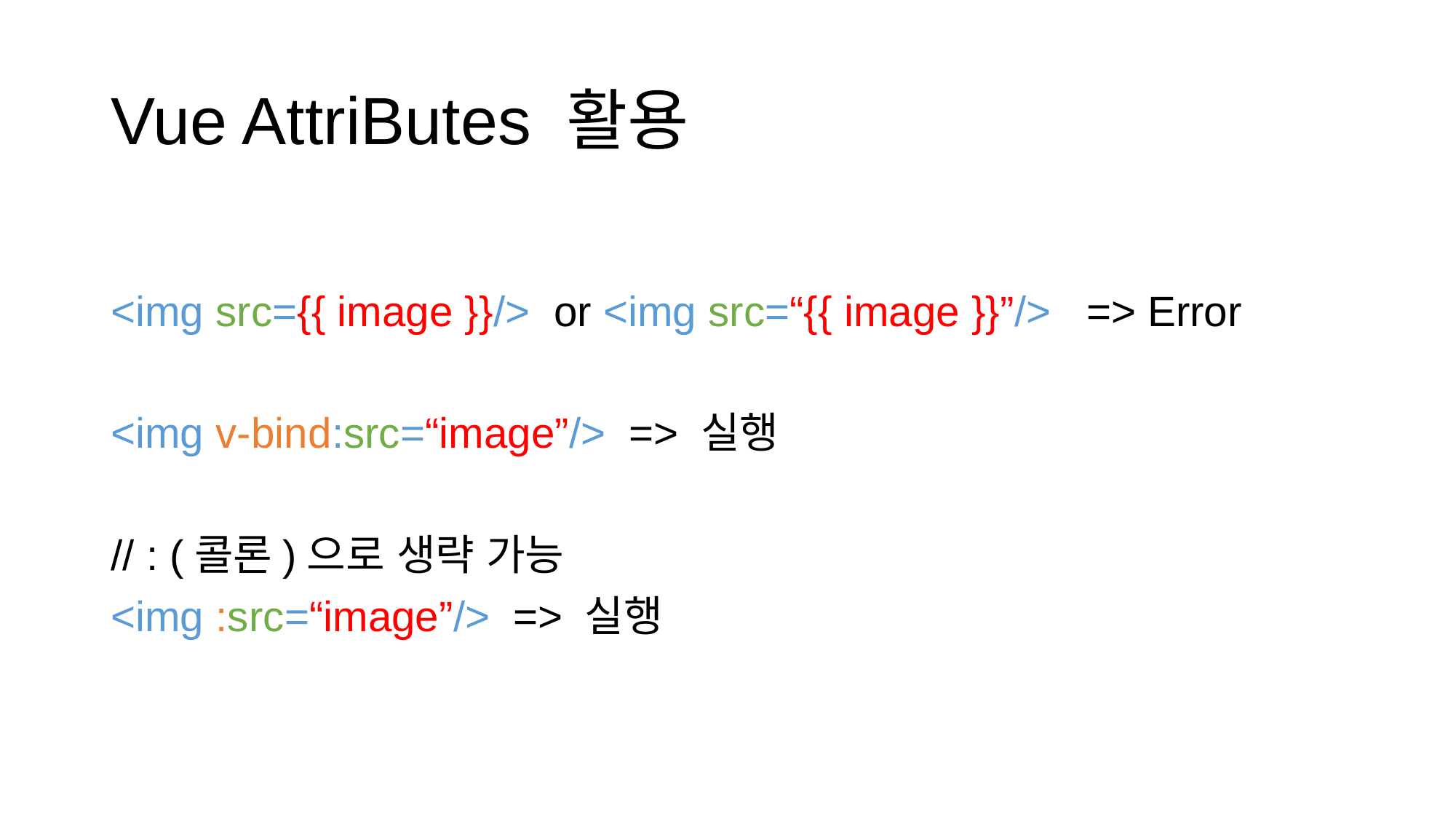

# Vue AttriButes 활용

<img src={{ image }}/>  or <img src=“{{ image }}”/>   => Error

<img v-bind:src=“image”/>  => 실행

// : (콜론)으로 생략 가능
<img :src=“image”/>  => 실행